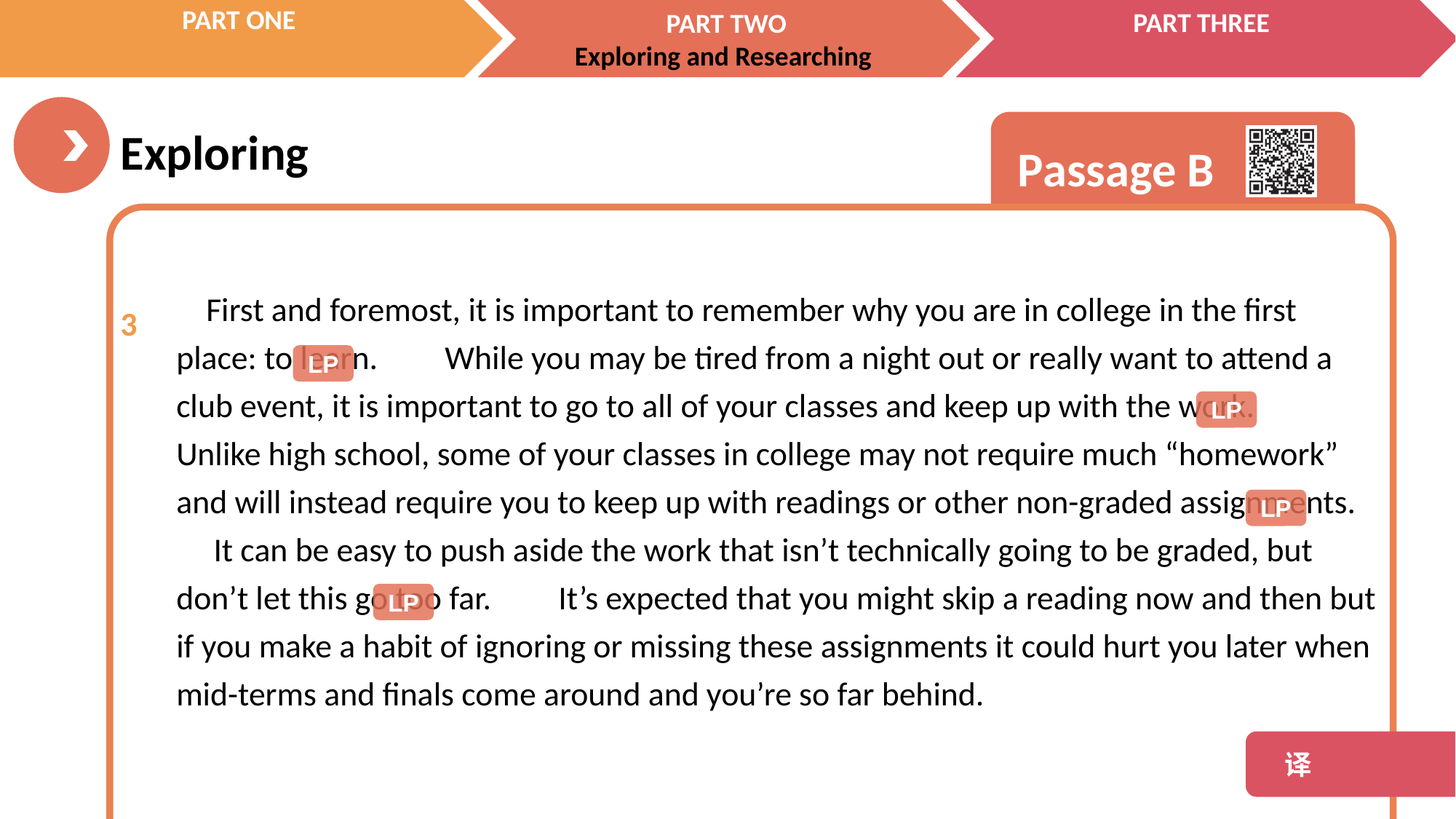

First and foremost, it is important to remember why you are in college in the first place: to learn.         While you may be tired from a night out or really want to attend a club event, it is important to go to all of your classes and keep up with the work.         Unlike high school, some of your classes in college may not require much “homework” and will instead require you to keep up with readings or other non-graded assignments.         It can be easy to push aside the work that isn’t technically going to be graded, but don’t let this go too far.         It’s expected that you might skip a reading now and then but if you make a habit of ignoring or missing these assignments it could hurt you later when mid-terms and finals come around and you’re so far behind.

3

LP
LP
LP
LP
   译